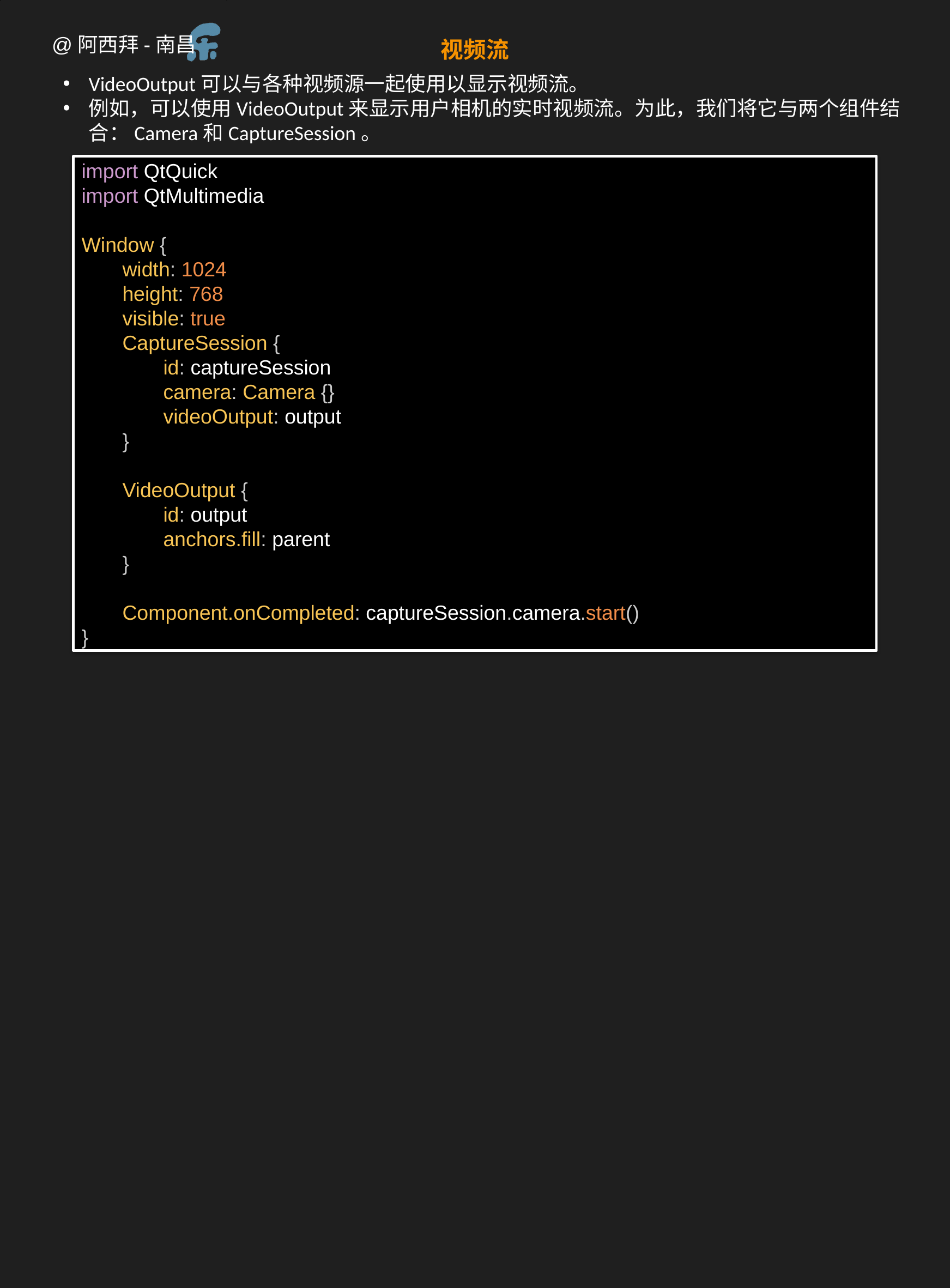

视频流
VideoOutput可以与各种视频源一起使用以显示视频流。
例如，可以使用VideoOutput来显示用户相机的实时视频流。为此，我们将它与两个组件结合：Camera和CaptureSession。
import QtQuick
import QtMultimedia

Window {
width: 1024
height: 768
visible: true
CaptureSession {
id: captureSession
camera: Camera {}
videoOutput: output
}

VideoOutput {
id: output
anchors.fill: parent
}

Component.onCompleted: captureSession.camera.start()
}